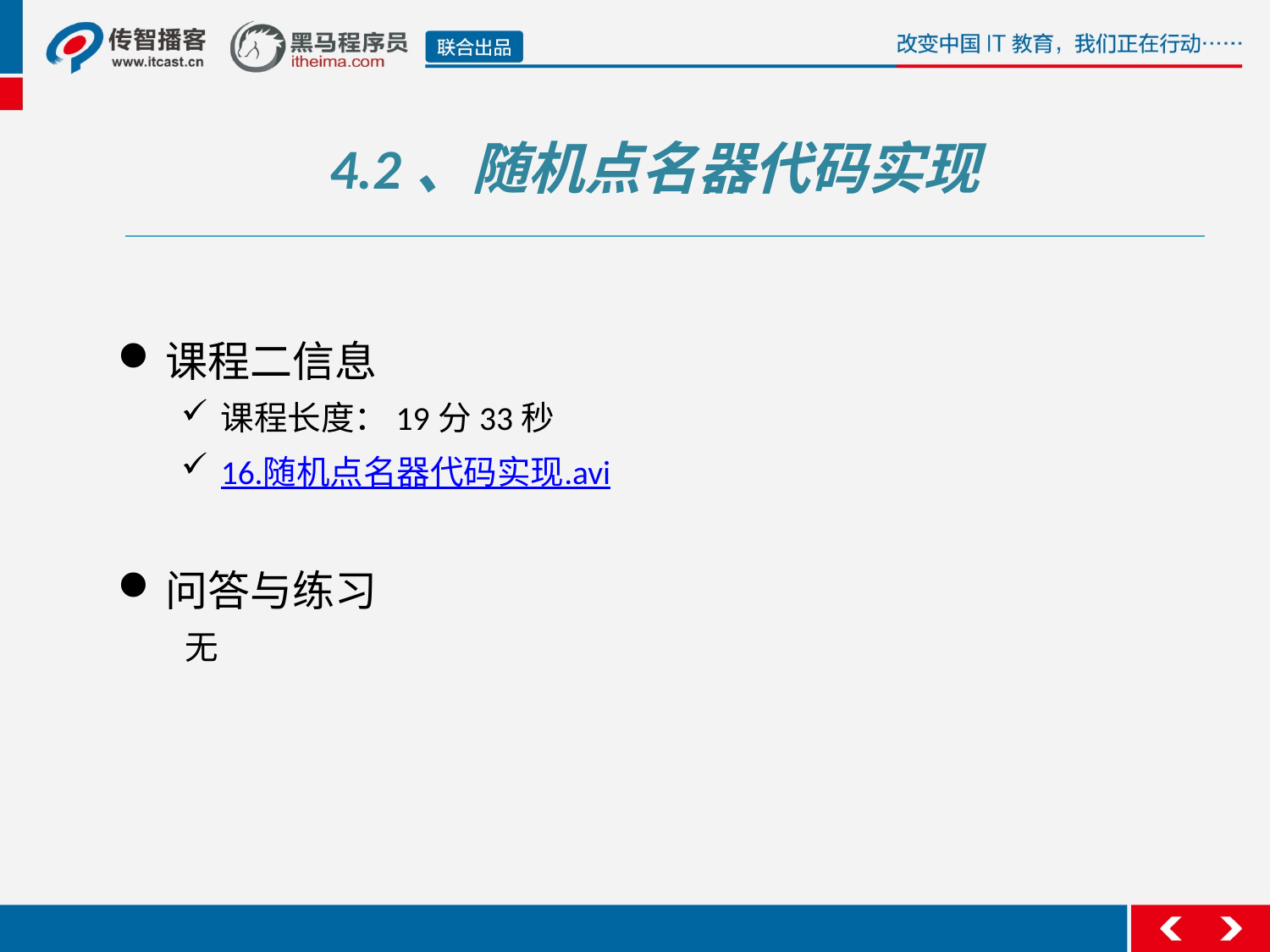

4.2、随机点名器代码实现

课程二信息
课程长度：19分33秒
16.随机点名器代码实现.avi

问答与练习
        无